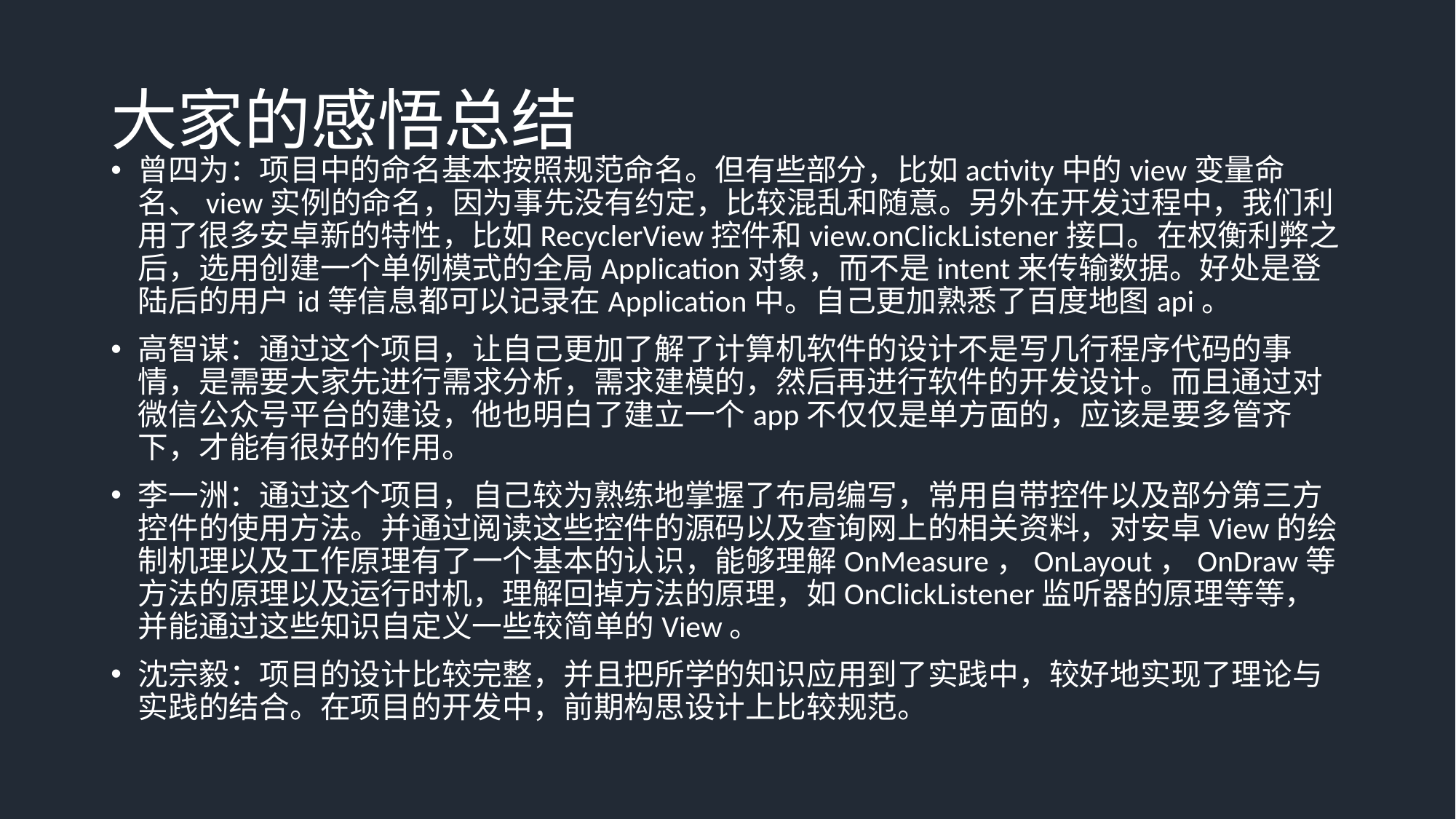

# 大家的感悟总结
曾四为：项目中的命名基本按照规范命名。但有些部分，比如activity中的view变量命名、view实例的命名，因为事先没有约定，比较混乱和随意。另外在开发过程中，我们利用了很多安卓新的特性，比如RecyclerView控件和view.onClickListener接口。在权衡利弊之后，选用创建一个单例模式的全局Application对象，而不是intent来传输数据。好处是登陆后的用户id等信息都可以记录在Application中。自己更加熟悉了百度地图api。
高智谋：通过这个项目，让自己更加了解了计算机软件的设计不是写几行程序代码的事情，是需要大家先进行需求分析，需求建模的，然后再进行软件的开发设计。而且通过对微信公众号平台的建设，他也明白了建立一个app不仅仅是单方面的，应该是要多管齐下，才能有很好的作用。
李一洲：通过这个项目，自己较为熟练地掌握了布局编写，常用自带控件以及部分第三方控件的使用方法。并通过阅读这些控件的源码以及查询网上的相关资料，对安卓View的绘制机理以及工作原理有了一个基本的认识，能够理解OnMeasure，OnLayout，OnDraw等方法的原理以及运行时机，理解回掉方法的原理，如OnClickListener监听器的原理等等，并能通过这些知识自定义一些较简单的View。
沈宗毅：项目的设计比较完整，并且把所学的知识应用到了实践中，较好地实现了理论与实践的结合。在项目的开发中，前期构思设计上比较规范。